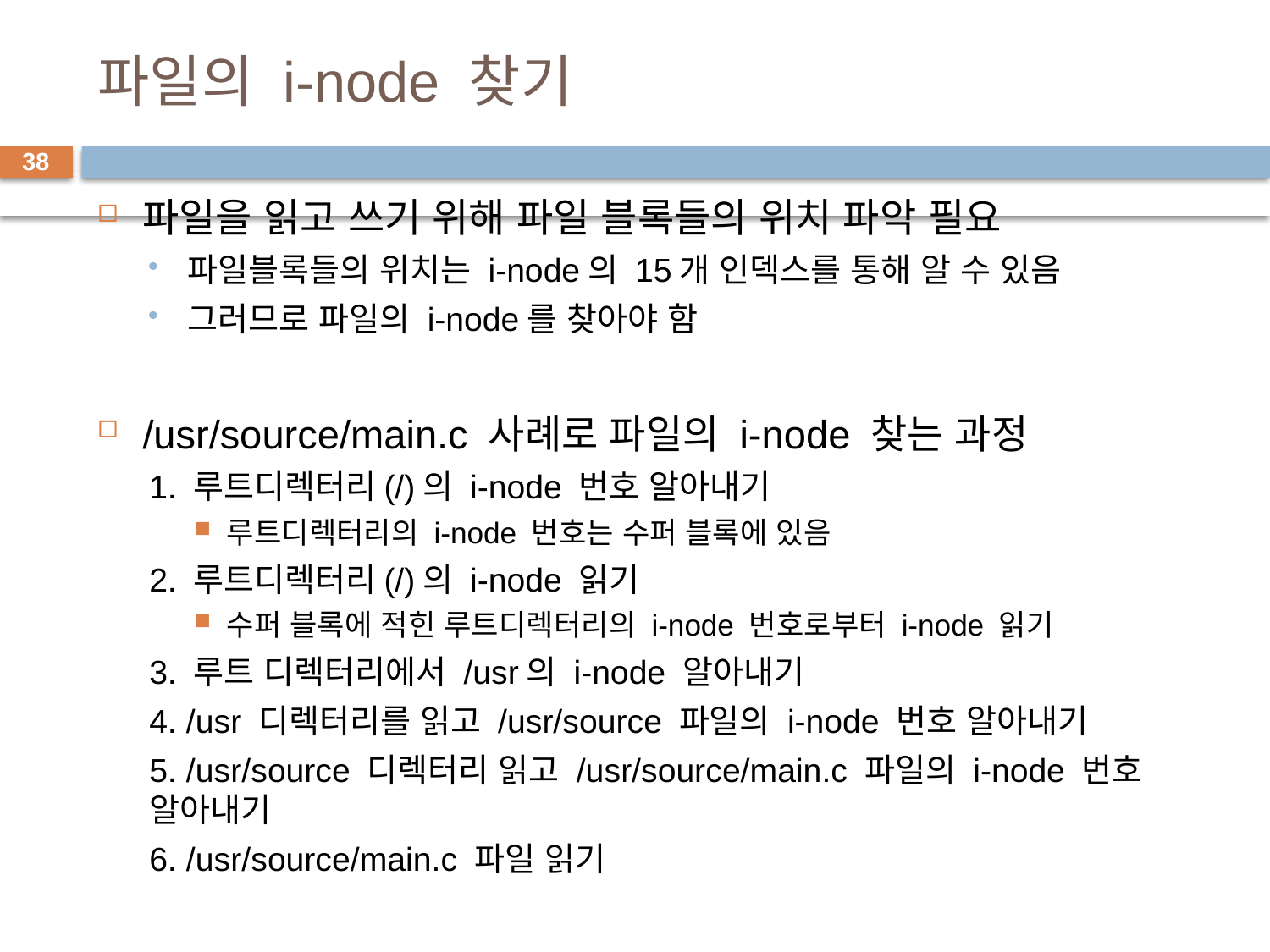

# 파일의 i-node 찾기
38
파일을 읽고 쓰기 위해 파일 블록들의 위치 파악 필요
파일블록들의 위치는 i-node의 15개 인덱스를 통해 알 수 있음
그러므로 파일의 i-node를 찾아야 함

/usr/source/main.c 사례로 파일의 i-node 찾는 과정
1. 루트디렉터리(/)의 i-node 번호 알아내기
루트디렉터리의 i-node 번호는 수퍼 블록에 있음
2. 루트디렉터리(/)의 i-node 읽기
수퍼 블록에 적힌 루트디렉터리의 i-node 번호로부터 i-node 읽기
3. 루트 디렉터리에서 /usr의 i-node 알아내기
4. /usr 디렉터리를 읽고 /usr/source 파일의 i-node 번호 알아내기
5. /usr/source 디렉터리 읽고 /usr/source/main.c 파일의 i-node 번호 알아내기
6. /usr/source/main.c 파일 읽기